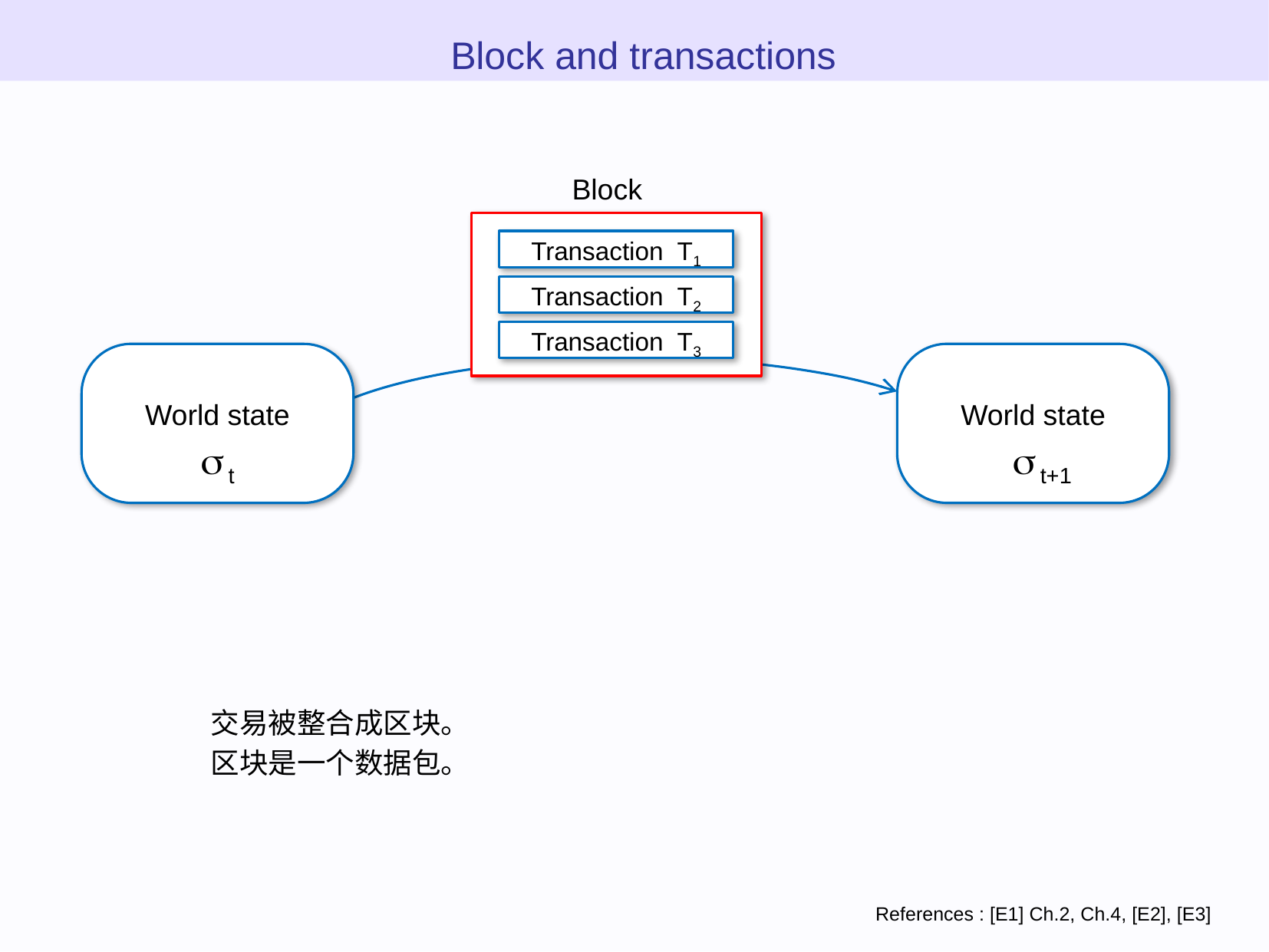

Block and transactions
Block

Transaction  T1

Transaction  T2

Transaction  T3

World state
World state
σ t
σ t+1
交易被整合成区块。
区块是一个数据包。
References : [E1] Ch.2, Ch.4, [E2], [E3]